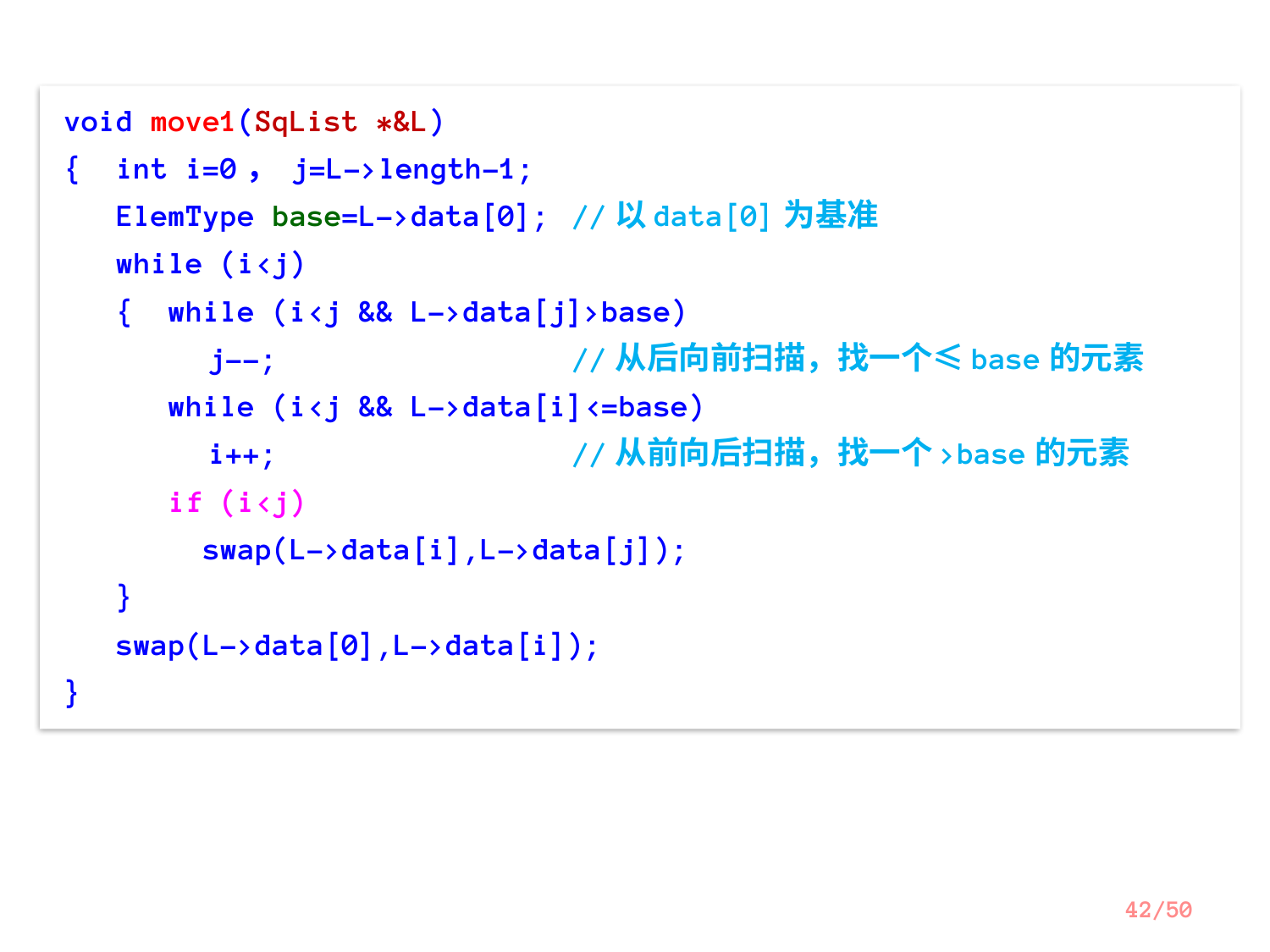

void move1(SqList *&L)
{  int i=0， j=L->length-1;
   ElemType base=L->data[0];	//以data[0]为基准
   while (i<j)
   {  while (i<j && L->data[j]>base)
	 j--;	  	 	//从后向前扫描，找一个≤base的元素
      while (i<j && L->data[i]<=base)
	 i++;			//从前向后扫描，找一个>base的元素
      if (i<j)
        swap(L->data[i],L->data[j]);
   }
   swap(L->data[0],L->data[i]);
}
42/50